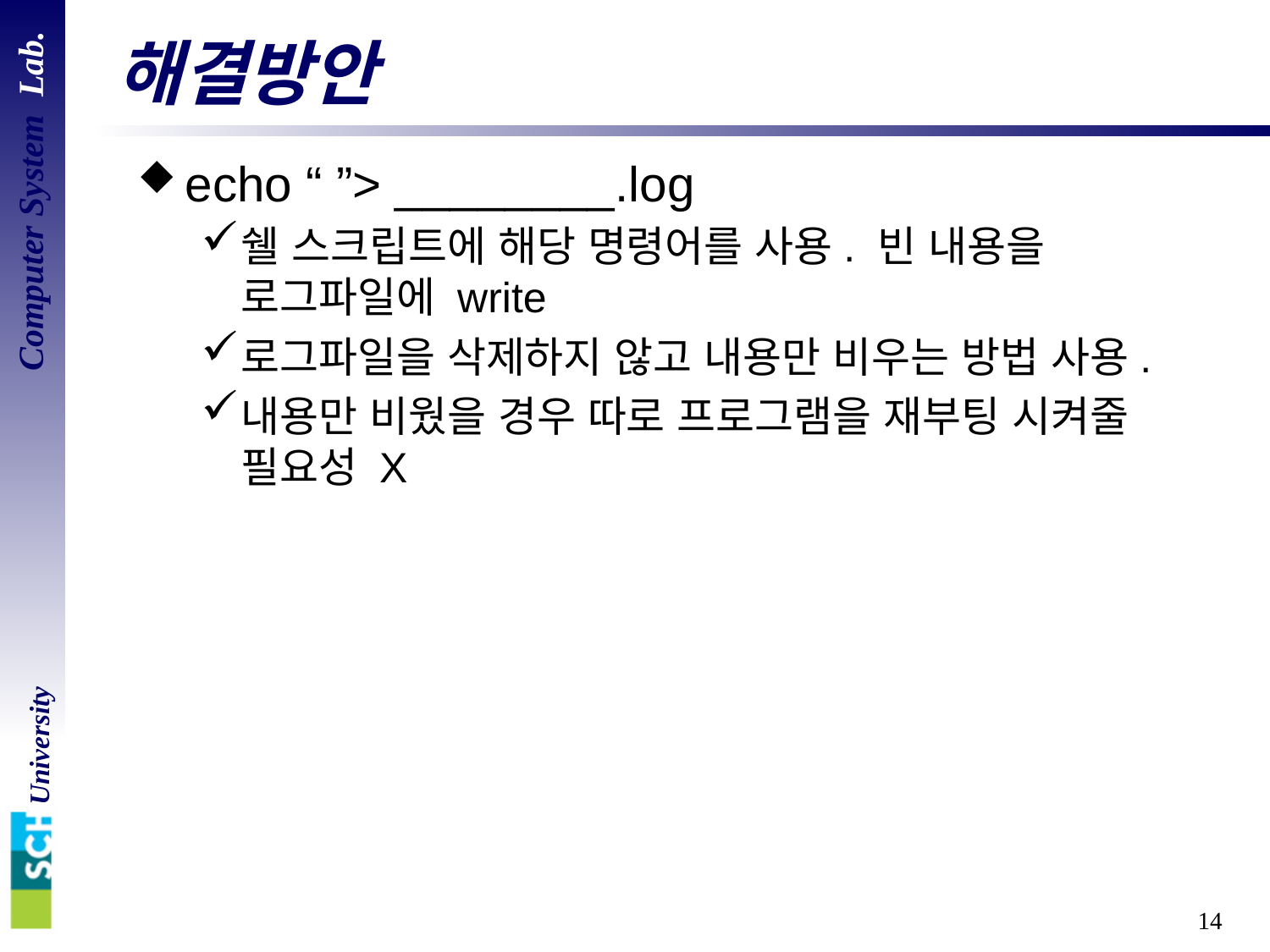

# 해결방안
echo “ ”> ________.log
쉘 스크립트에 해당 명령어를 사용. 빈 내용을 로그파일에 write
로그파일을 삭제하지 않고 내용만 비우는 방법 사용.
내용만 비웠을 경우 따로 프로그램을 재부팅 시켜줄 필요성 X